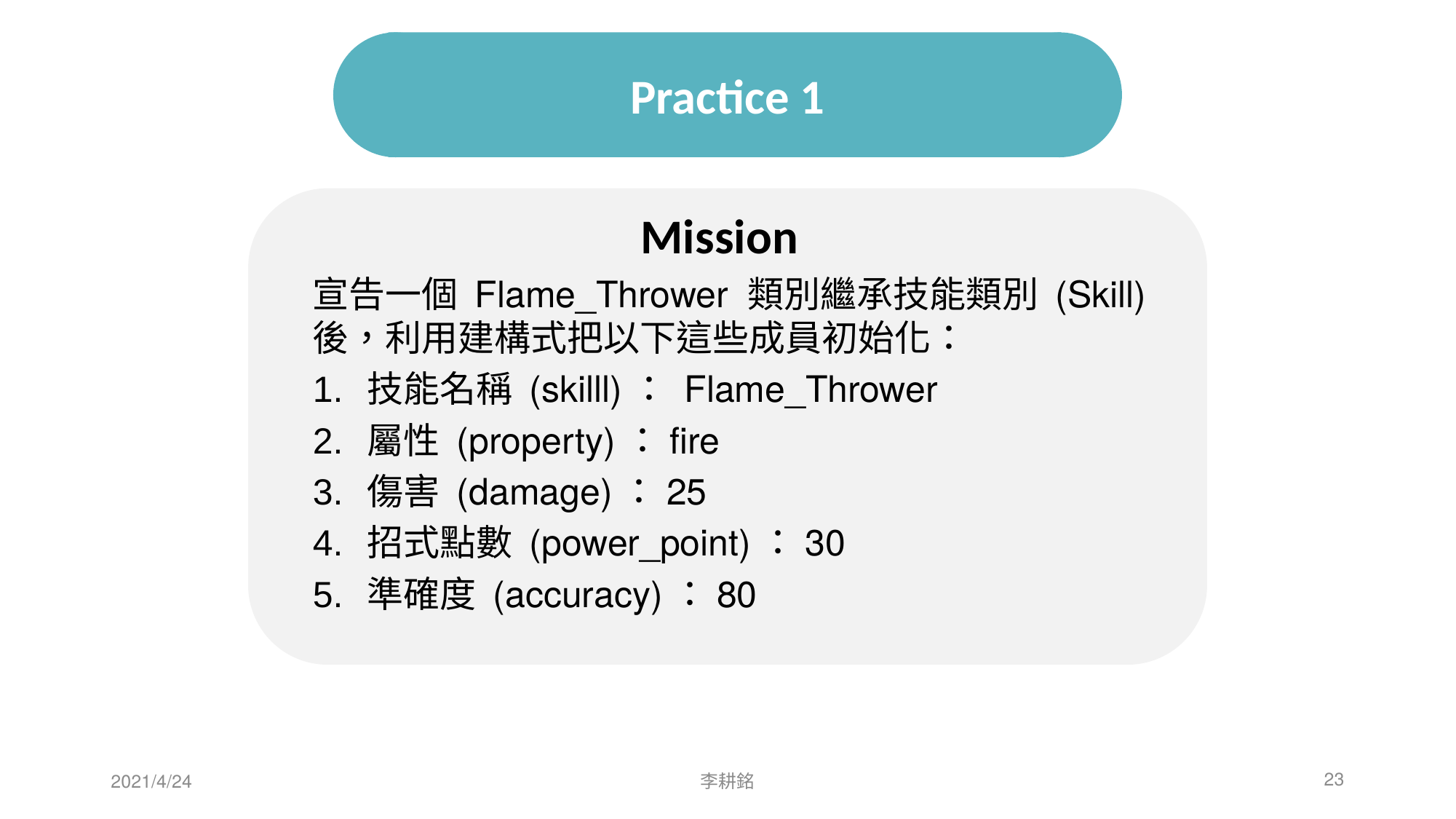

# Practice 1

Mission
宣告一個 Flame_Thrower 類別繼承技能類別 (Skill) 後，利用建構式把以下這些成員初始化：
技能名稱 (skilll)： Flame_Thrower
屬性 (property)：fire
傷害 (damage)：25
招式點數 (power_point)：30
準確度 (accuracy)：80
2021/4/24
李耕銘
23